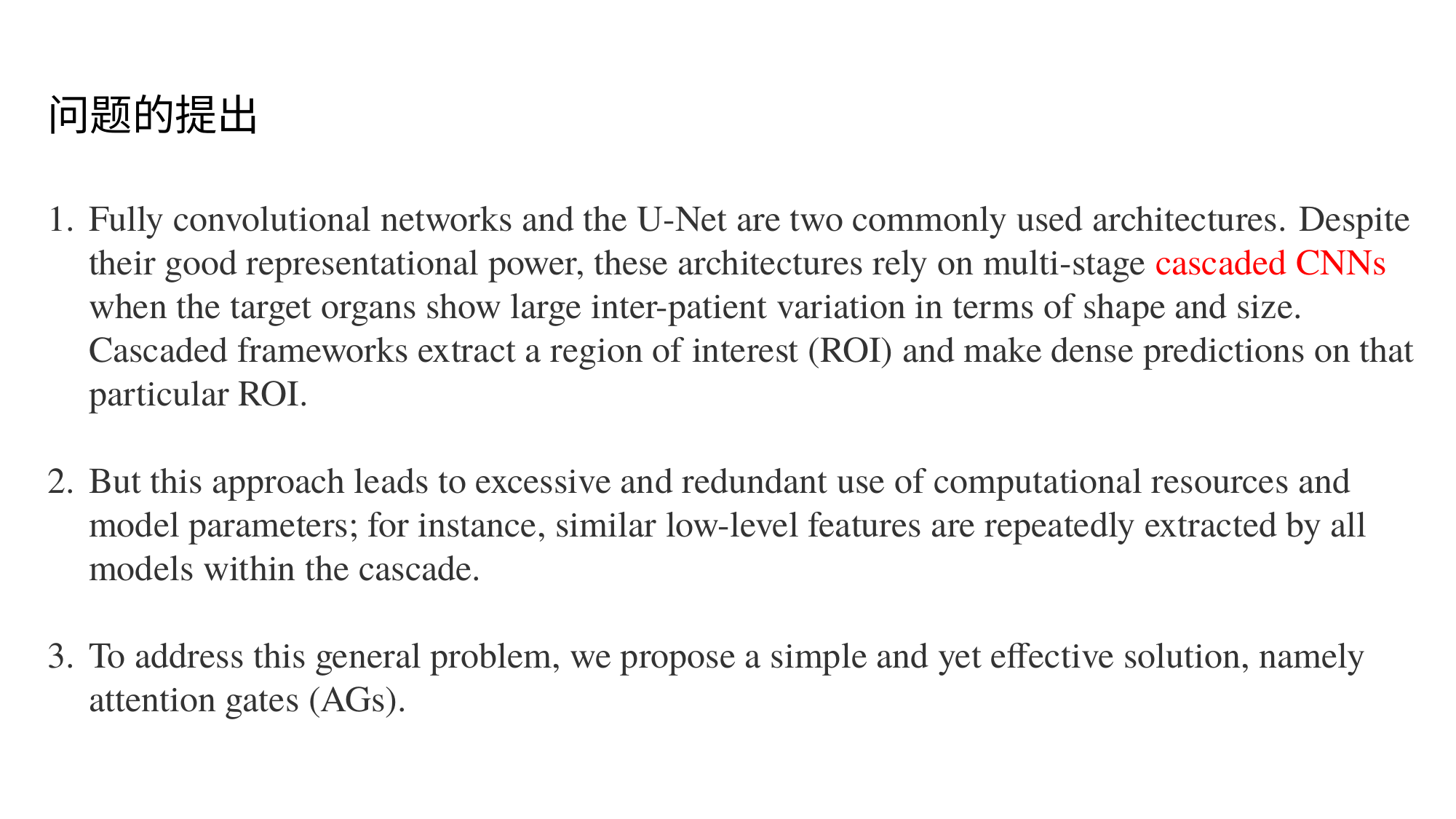

问题的提出
Fully convolutional networks and the U-Net are two commonly used architectures. Despite their good representational power, these architectures rely on multi-stage cascaded CNNs when the target organs show large inter-patient variation in terms of shape and size. Cascaded frameworks extract a region of interest (ROI) and make dense predictions on that particular ROI.

But this approach leads to excessive and redundant use of computational resources and model parameters; for instance, similar low-level features are repeatedly extracted by all models within the cascade.

To address this general problem, we propose a simple and yet effective solution, namely attention gates (AGs).